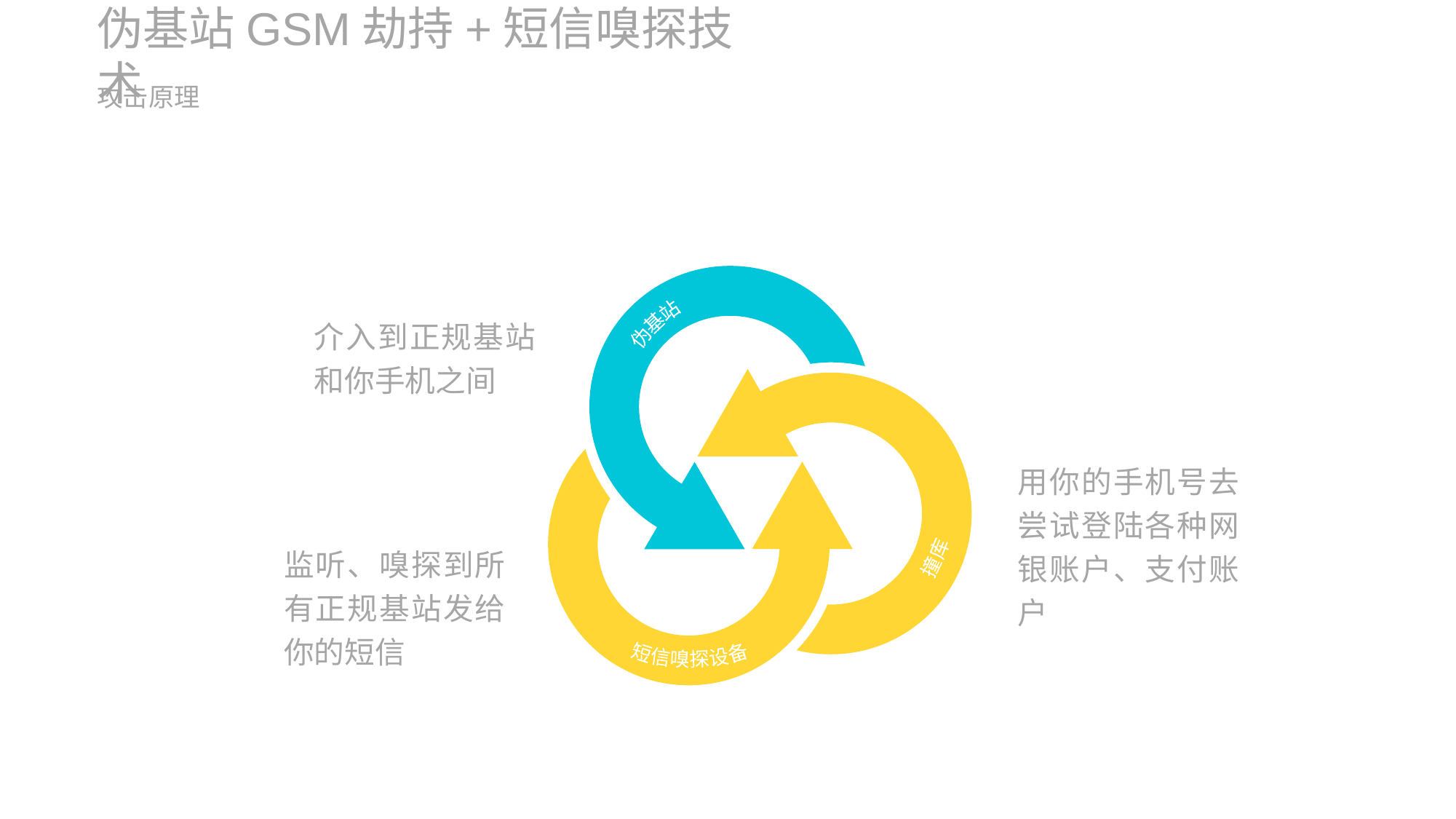

伪基站GSM劫持+短信嗅探技术
攻击原理

伪基站

撞库
短信嗅探设备
介入到正规基站和你手机之间
用你的手机号去尝试登陆各种网银账户、支付账户
监听、嗅探到所有正规基站发给你的短信